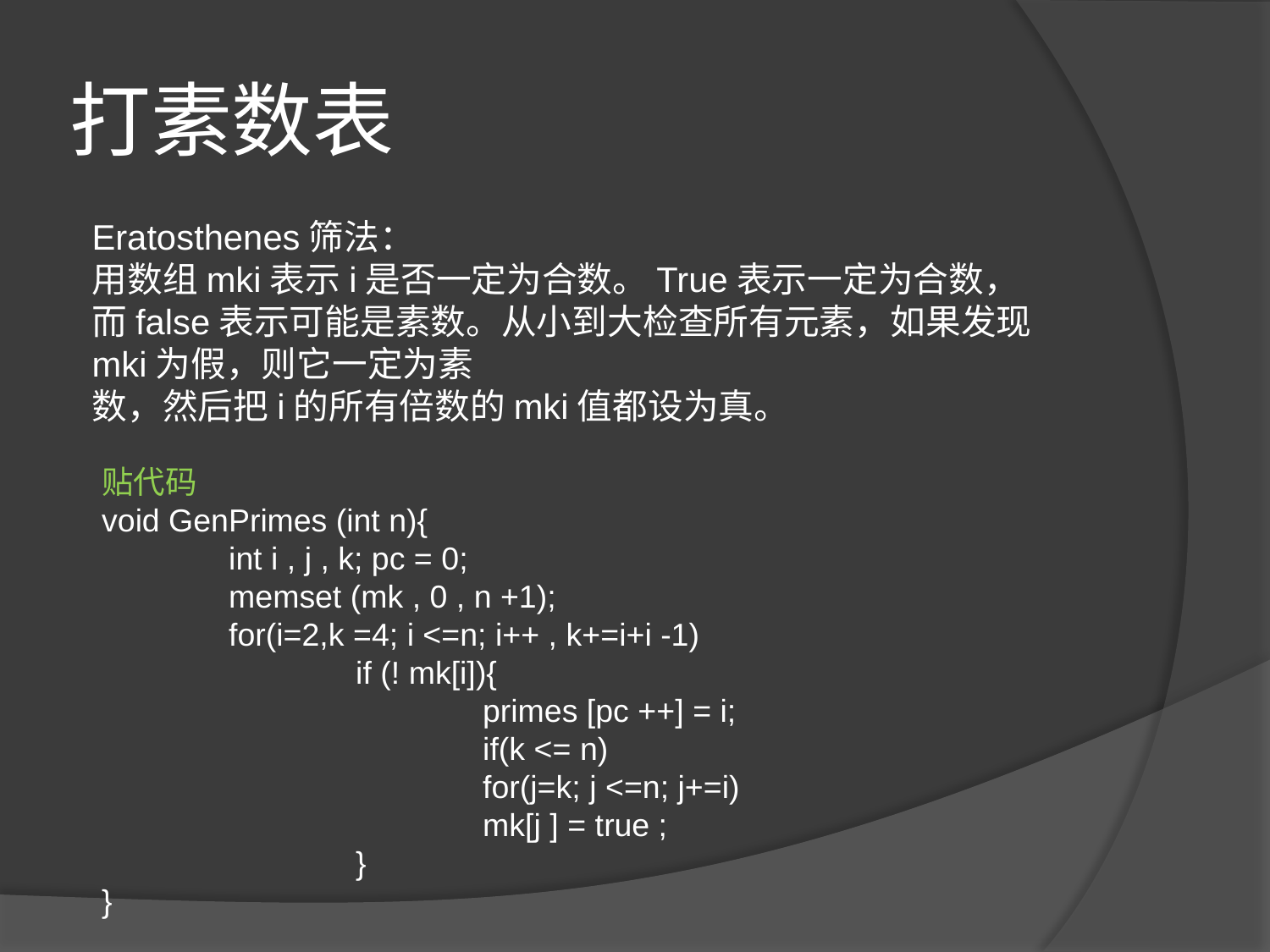

# 打素数表
Eratosthenes筛法：
用数组mki表示i是否一定为合数。True表示一定为合数，
而false表示可能是素数。从小到大检查所有元素，如果发现mki为假，则它一定为素
数，然后把i的所有倍数的mki值都设为真。
贴代码
void GenPrimes (int n){
	int i , j , k; pc = 0;
	memset (mk , 0 , n +1);
	for(i=2,k =4; i <=n; i++ , k+=i+i -1)
		if (! mk[i]){
			primes [pc ++] = i;
			if(k <= n)
			for(j=k; j <=n; j+=i)
			mk[j ] = true ;
		}
}